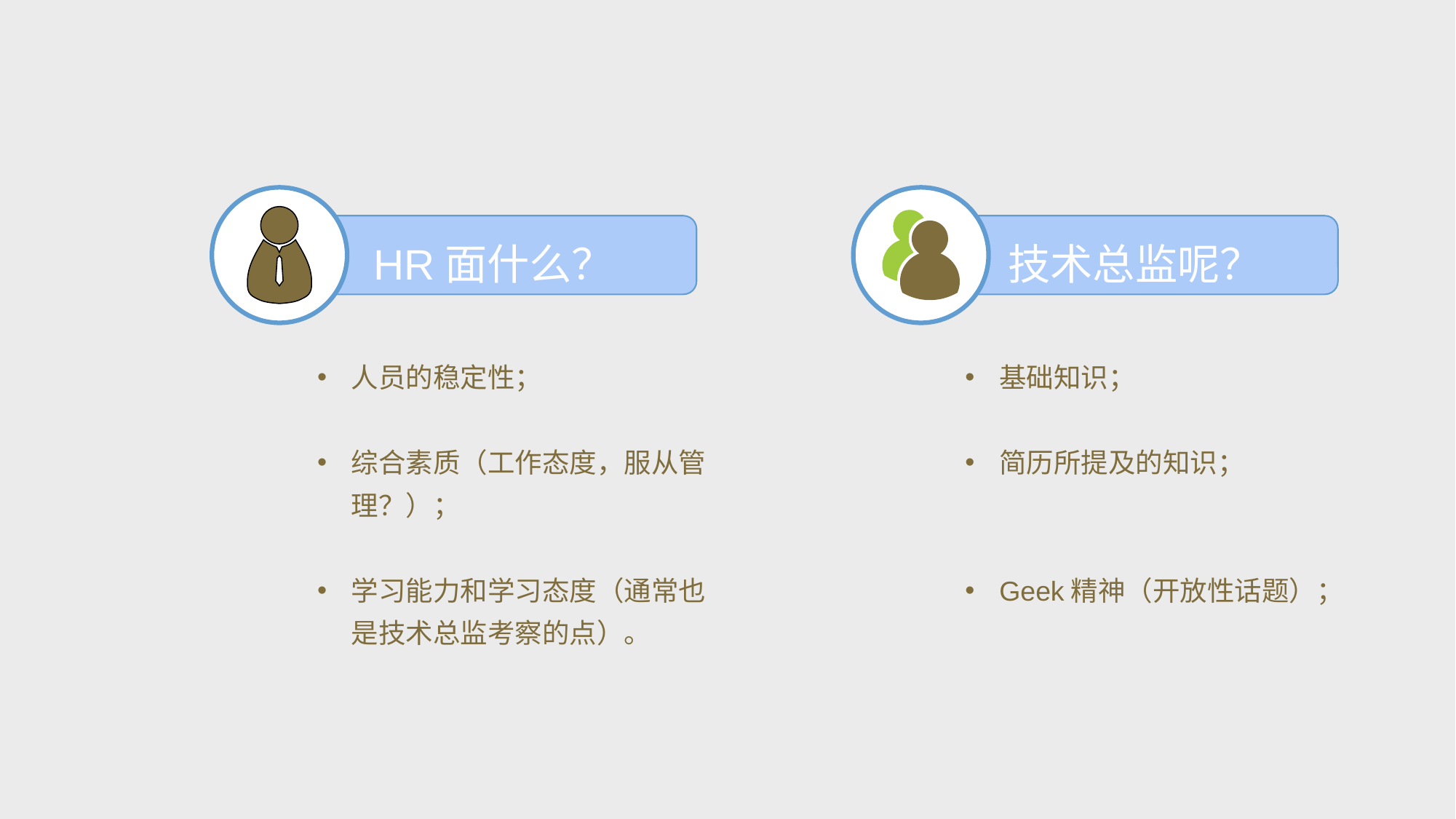

HR面什么？

技术总监呢？

人员的稳定性；

综合素质（工作态度，服从管理？）；

学习能力和学习态度（通常也是技术总监考察的点）。
基础知识；

简历所提及的知识；

Geek精神（开放性话题）；